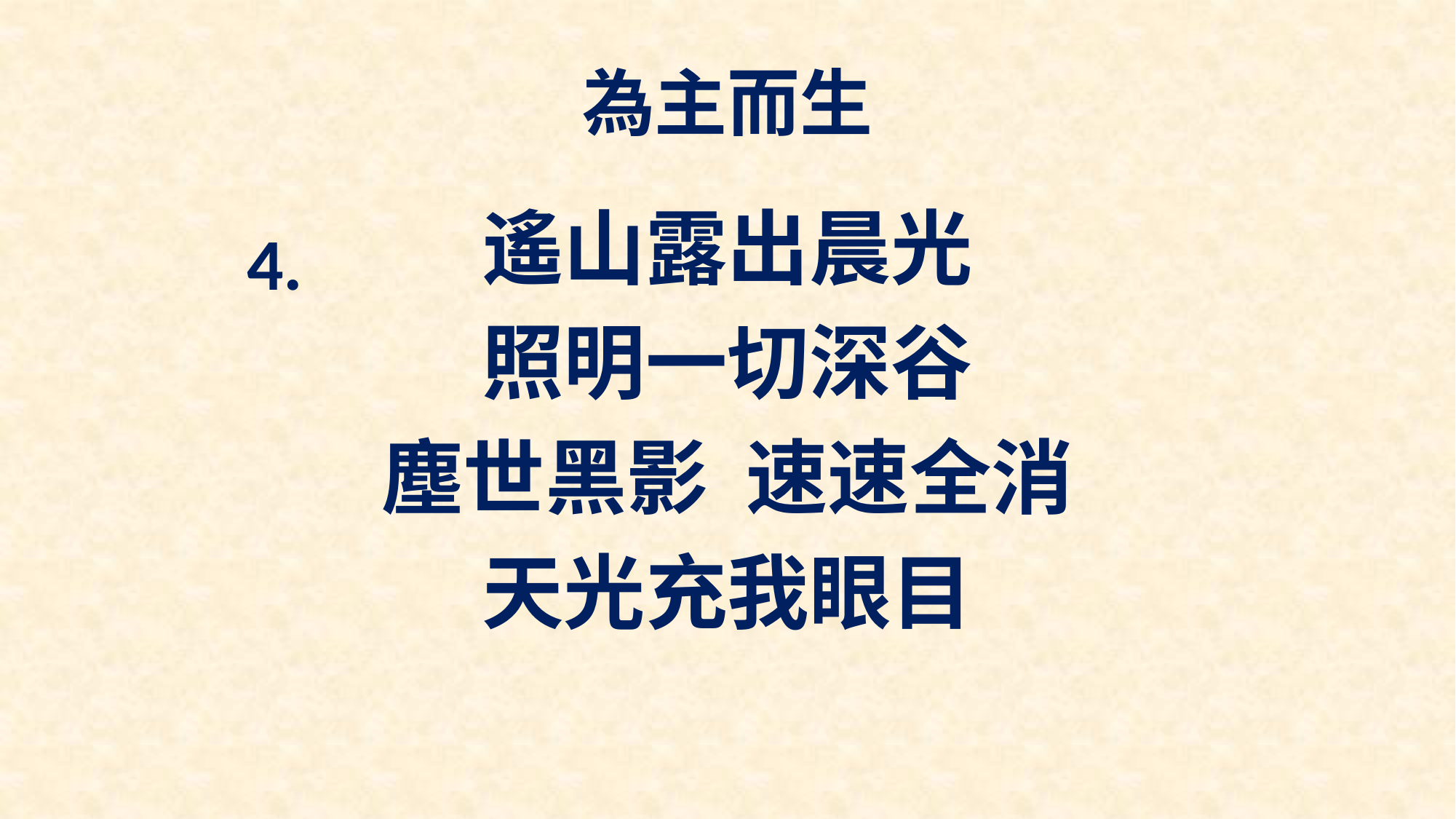

# 為主而生
遙山露出晨光
照明一切深谷
塵世黑影  速速全消
天光充我眼目
4.